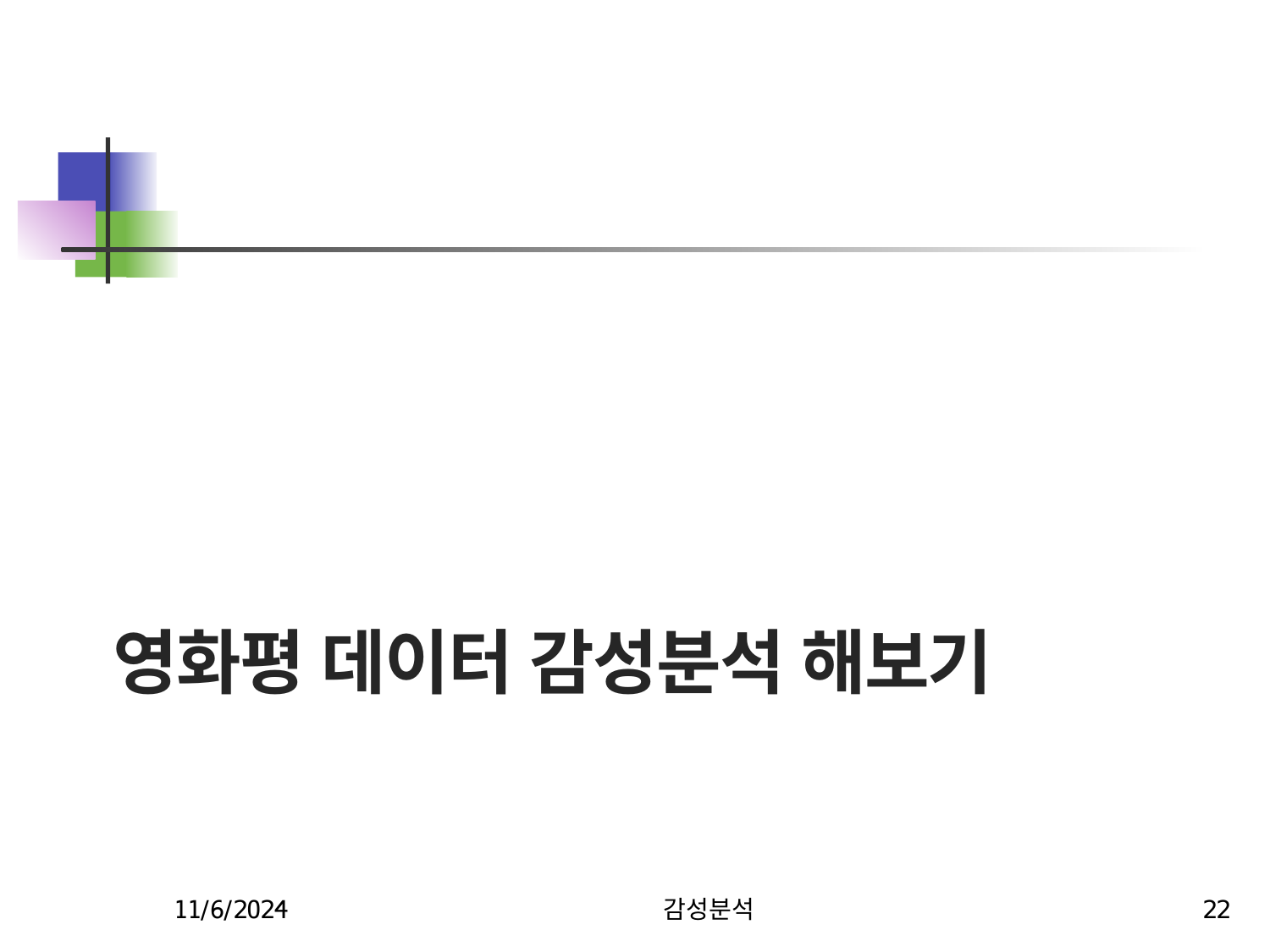

# 영화평 데이터 감성분석 해보기
11/6/2024
감성분석
22